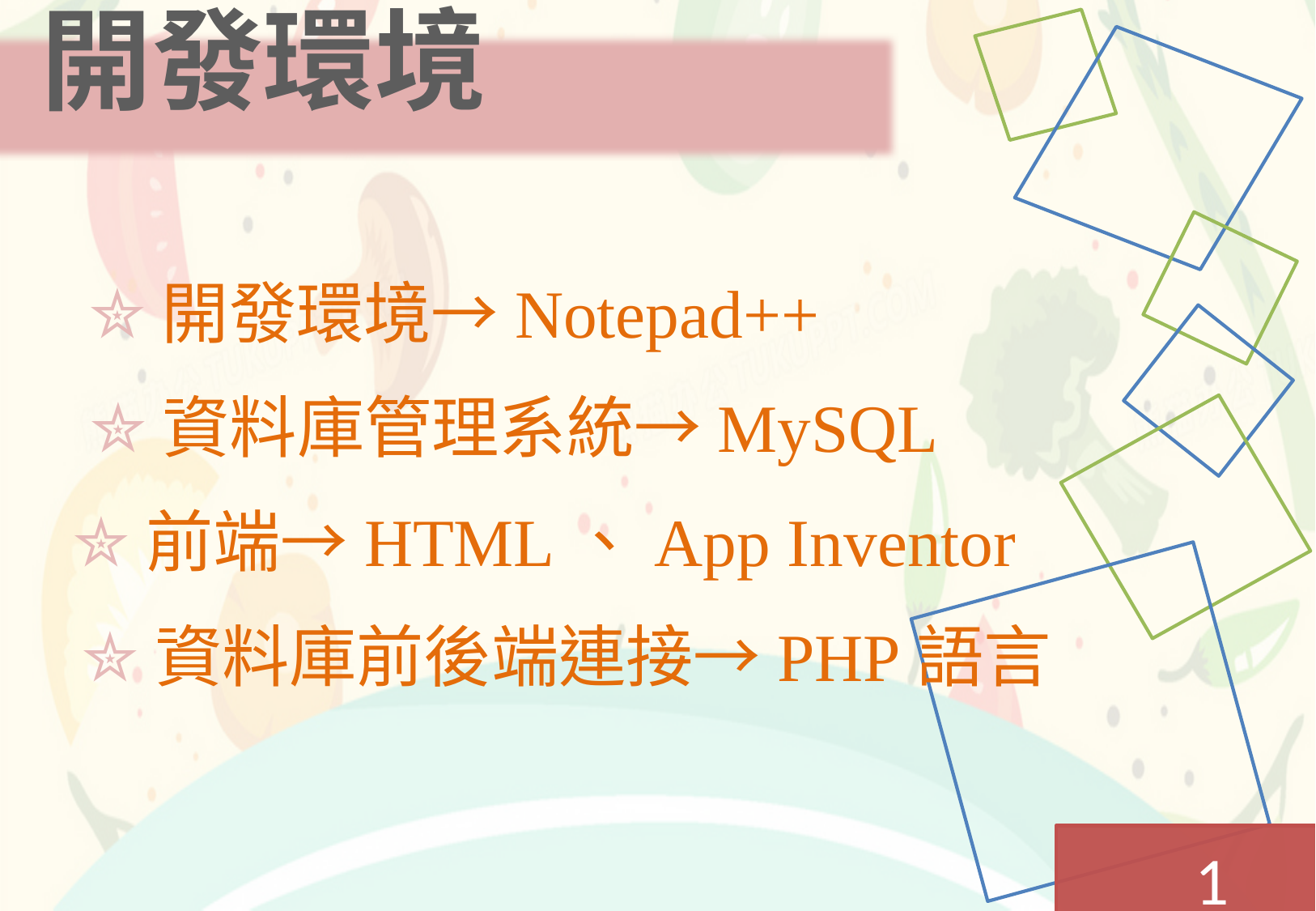

開發環境

✮開發環境→Notepad++
✮資料庫管理系統→MySQL
✮前端→HTML、App Inventor
✮資料庫前後端連接→PHP語言
1